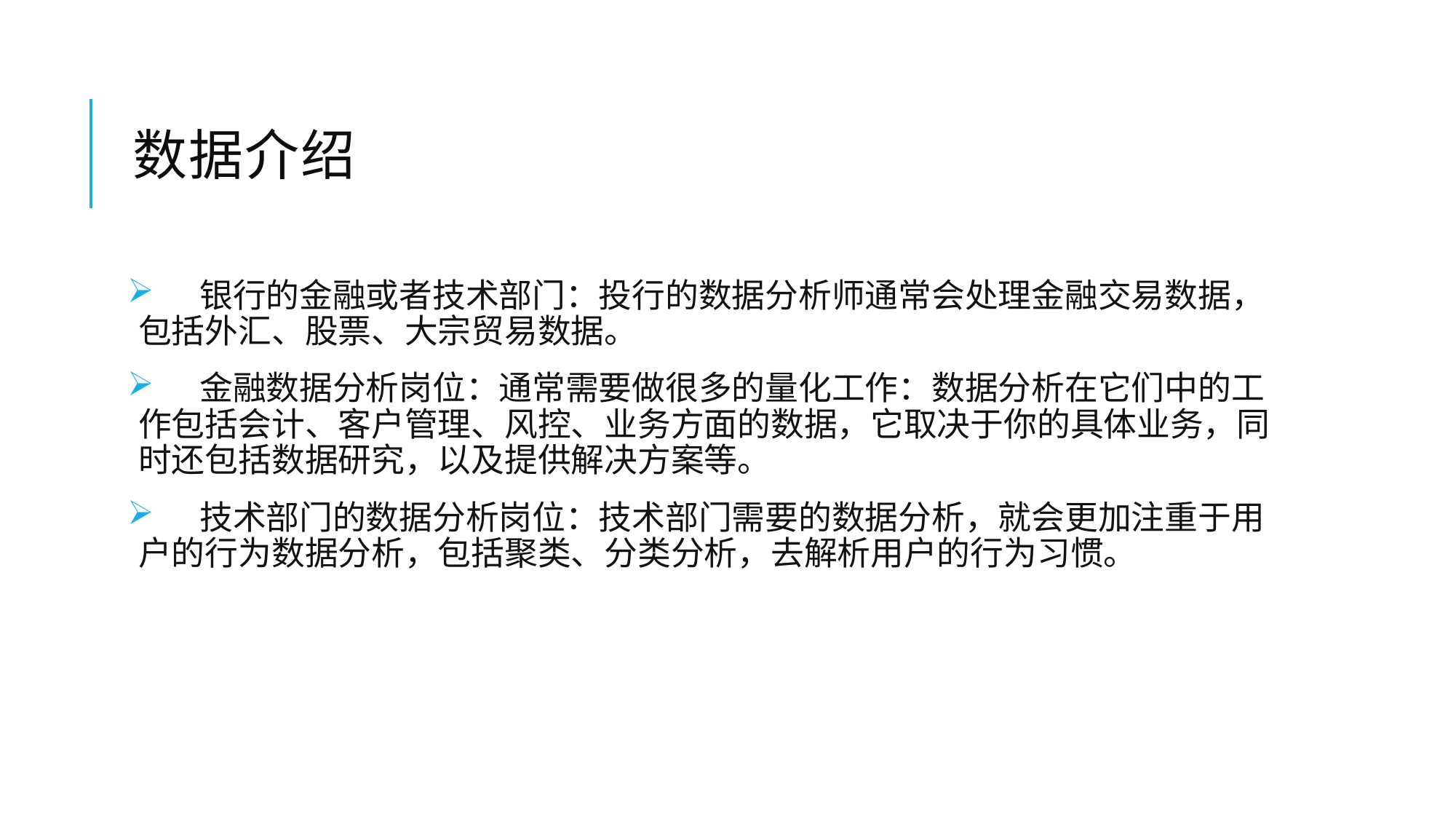

# 数据介绍
     银行的金融或者技术部门：投行的数据分析师通常会处理金融交易数据，包括外汇、股票、大宗贸易数据。
     金融数据分析岗位：通常需要做很多的量化工作：数据分析在它们中的工作包括会计、客户管理、风控、业务方面的数据，它取决于你的具体业务，同时还包括数据研究，以及提供解决方案等。
     技术部门的数据分析岗位：技术部门需要的数据分析，就会更加注重于用户的行为数据分析，包括聚类、分类分析，去解析用户的行为习惯。